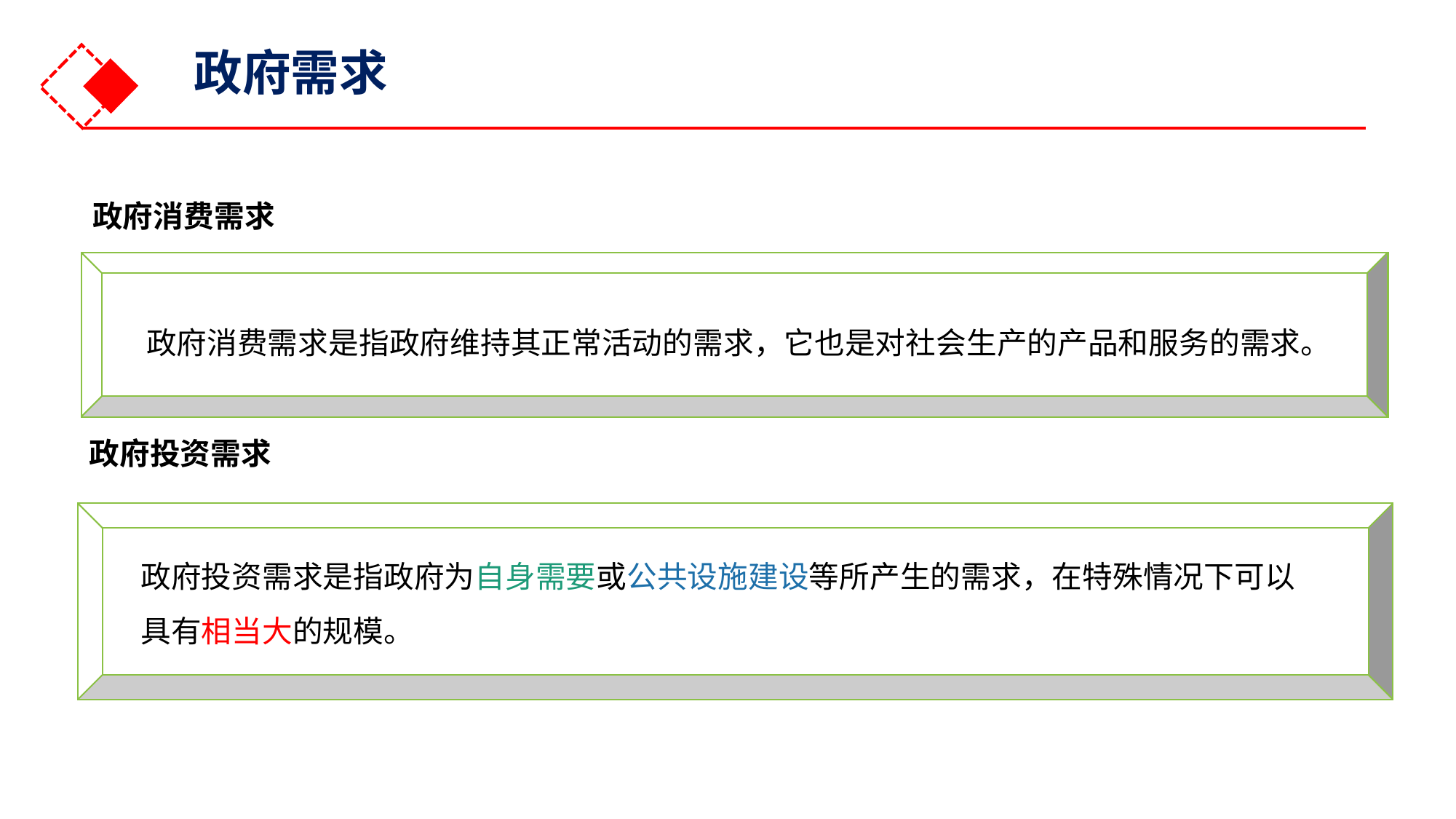

政府需求

政府消费需求

政府消费需求是指政府维持其正常活动的需求，它也是对社会生产的产品和服务的需求。
政府投资需求

政府投资需求是指政府为自身需要或公共设施建设等所产生的需求，在特殊情况下可以具有相当大的规模。